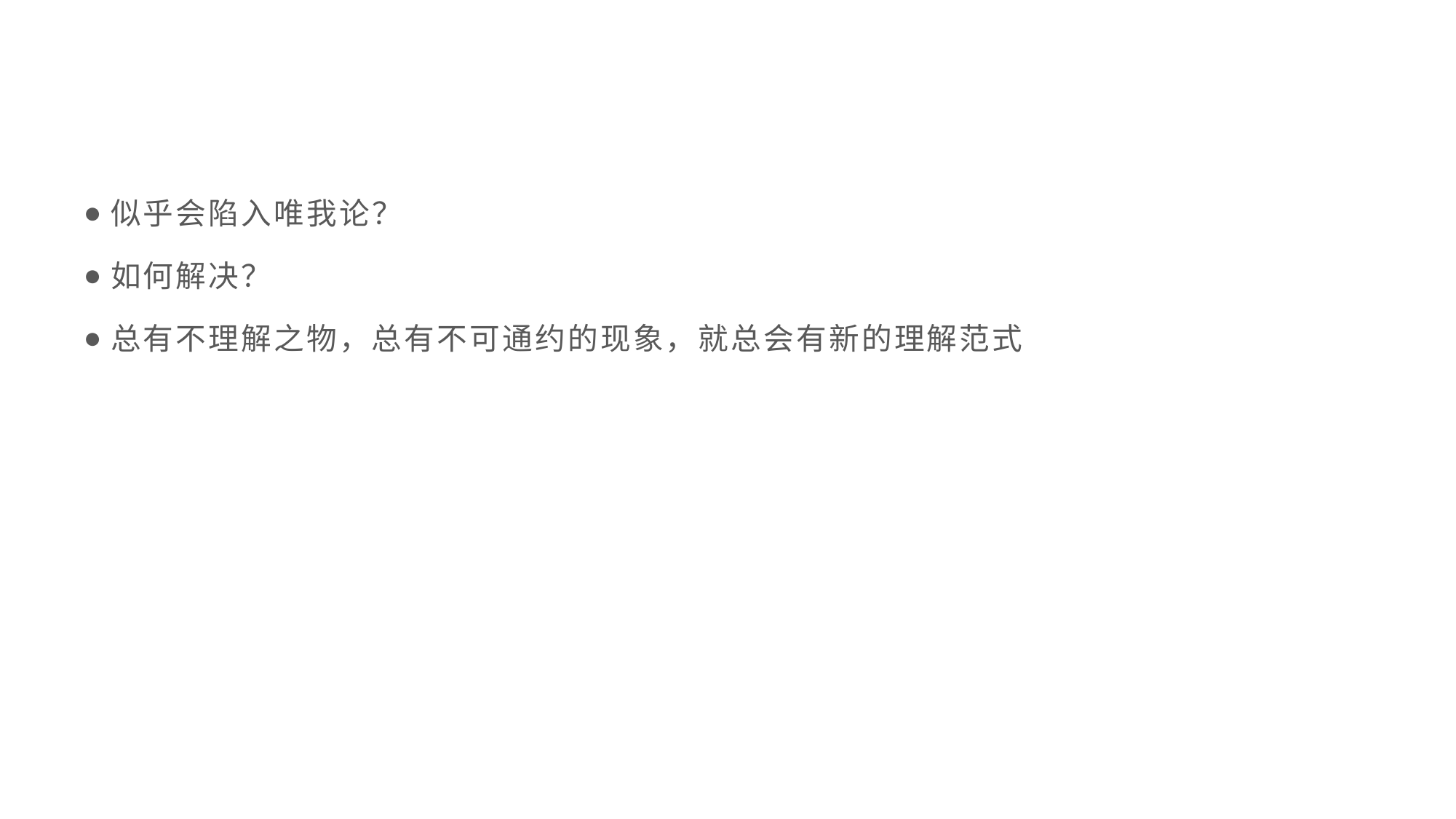

#
似乎会陷入唯我论？
如何解决？
总有不理解之物，总有不可通约的现象，就总会有新的理解范式